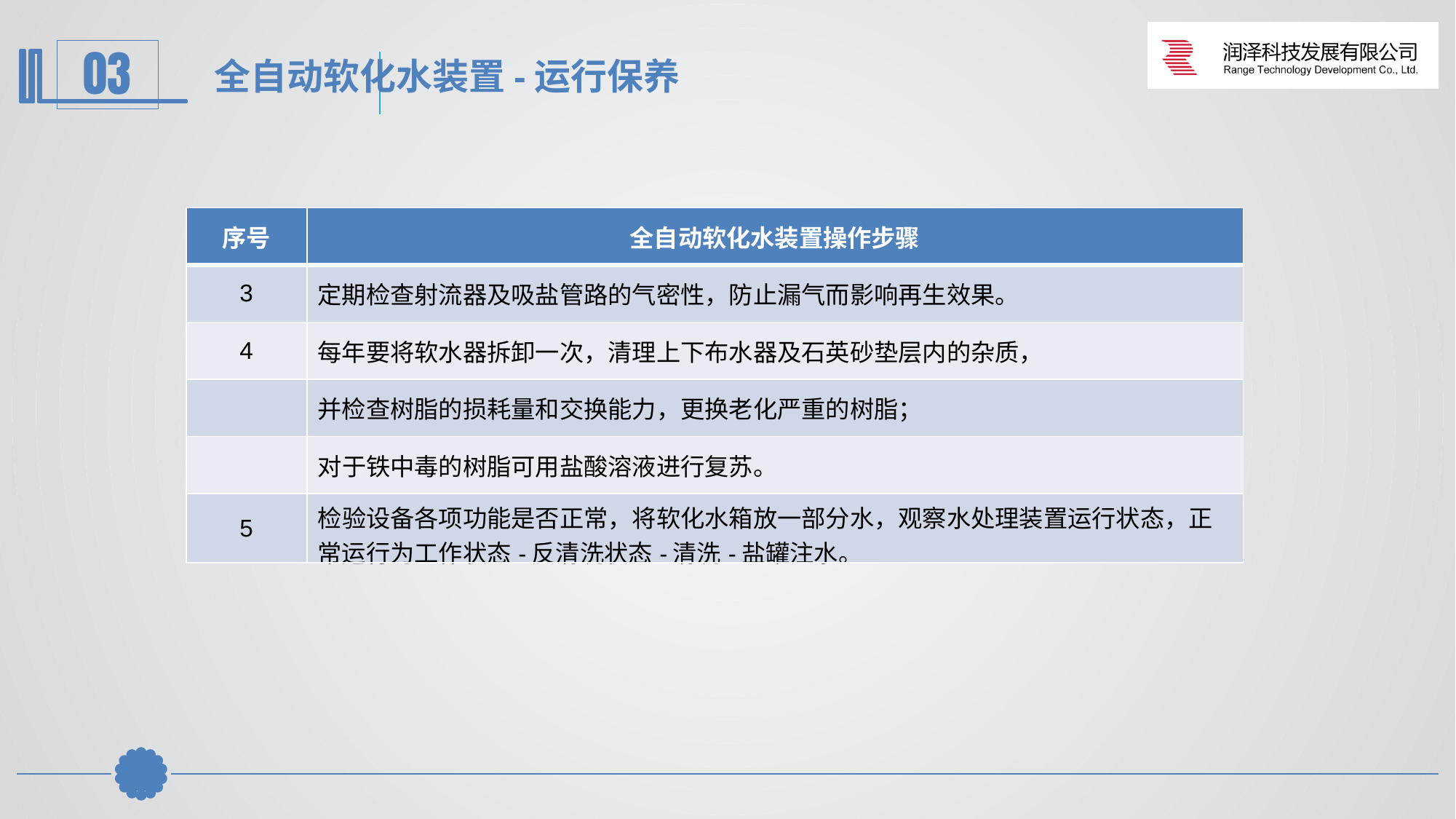

全自动软化水装置-运行保养
| 序号 | 全自动软化水装置操作步骤 |
| --- | --- |
| 3 | 定期检查射流器及吸盐管路的气密性，防止漏气而影响再生效果。 |
| 4 | 每年要将软水器拆卸一次，清理上下布水器及石英砂垫层内的杂质， |
|  | 并检查树脂的损耗量和交换能力，更换老化严重的树脂； |
|  | 对于铁中毒的树脂可用盐酸溶液进行复苏。 |
| 5 | 检验设备各项功能是否正常，将软化水箱放一部分水，观察水处理装置运行状态，正常运行为工作状态-反清洗状态-清洗-盐罐注水。 |
14